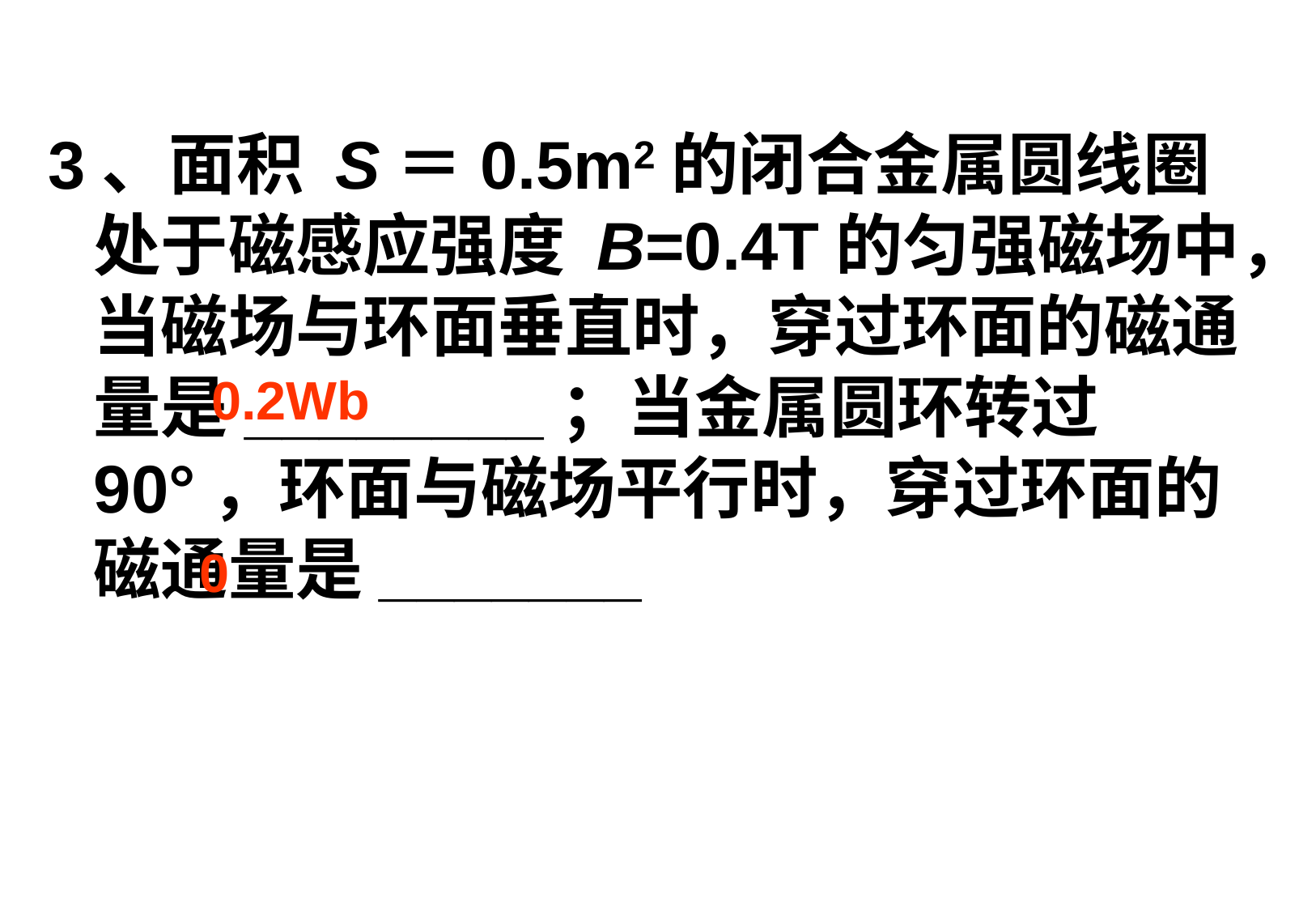

3、面积 S＝0.5m2的闭合金属圆线圈处于磁感应强度 B=0.4T的匀强磁场中，当磁场与环面垂直时，穿过环面的磁通量是________；当金属圆环转过90°，环面与磁场平行时，穿过环面的磁通量是_______
0.2Wb
0